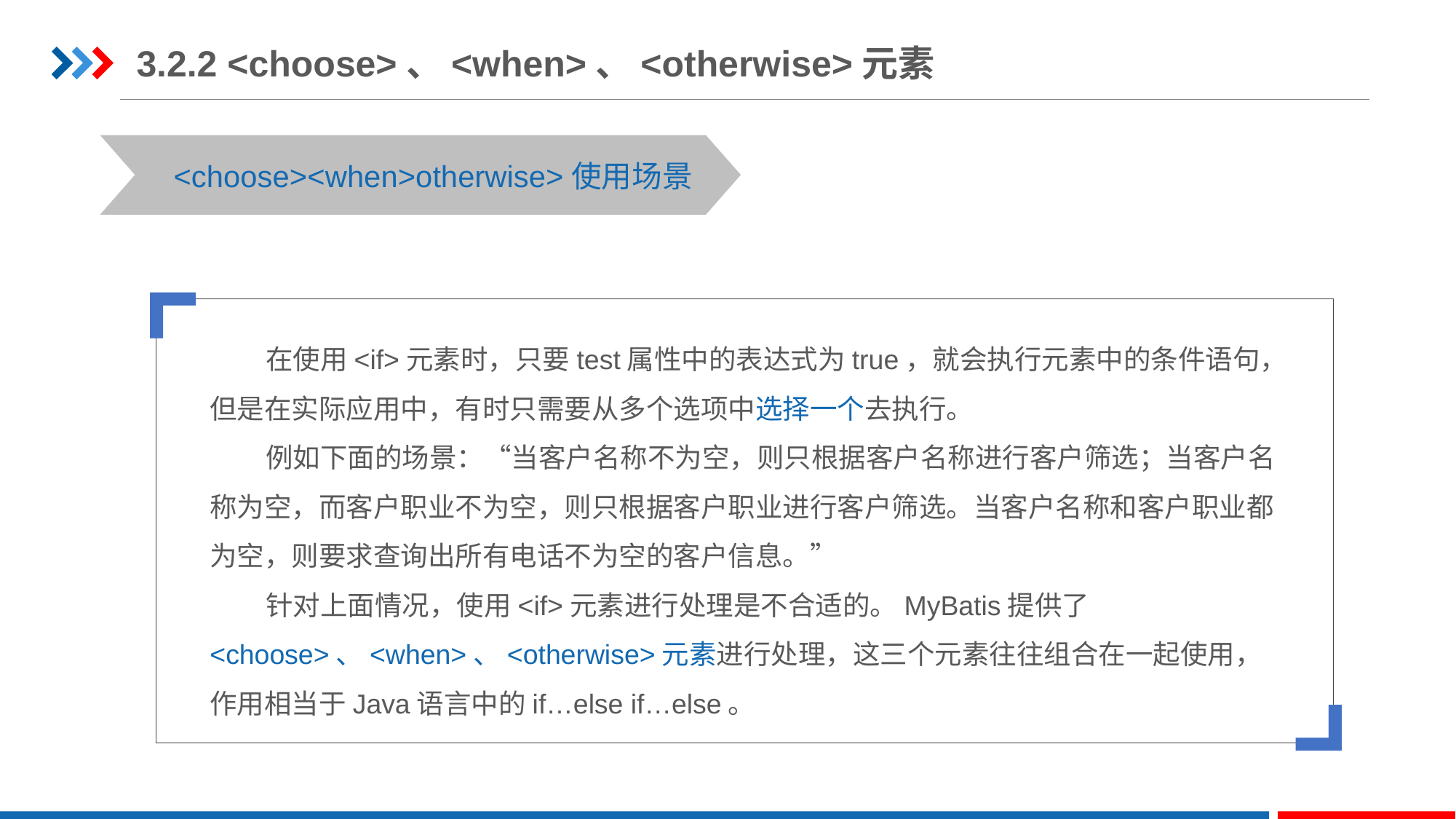

3.2.2 <choose>、<when>、<otherwise>元素

STEP  01
STEP  03
<choose><when>otherwise>使用场景

        在使用<if>元素时，只要test属性中的表达式为true，就会执行元素中的条件语句，但是在实际应用中，有时只需要从多个选项中选择一个去执行。
        例如下面的场景：“当客户名称不为空，则只根据客户名称进行客户筛选；当客户名称为空，而客户职业不为空，则只根据客户职业进行客户筛选。当客户名称和客户职业都为空，则要求查询出所有电话不为空的客户信息。”
        针对上面情况，使用<if>元素进行处理是不合适的。MyBatis提供了<choose>、<when>、<otherwise>元素进行处理，这三个元素往往组合在一起使用，作用相当于Java语言中的if…else if…else。